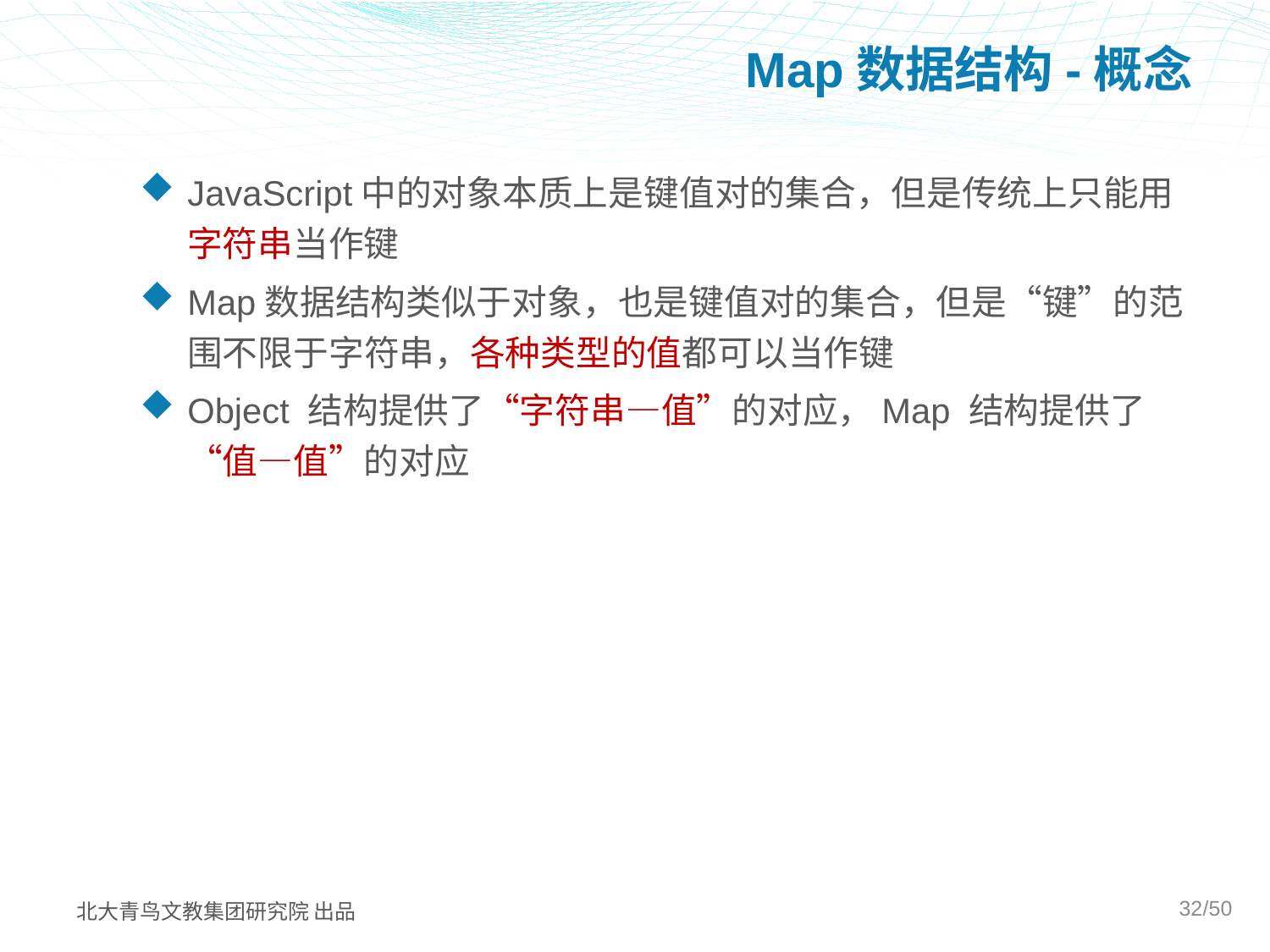

# Map数据结构-概念
JavaScript中的对象本质上是键值对的集合，但是传统上只能用字符串当作键
Map数据结构类似于对象，也是键值对的集合，但是“键”的范围不限于字符串，各种类型的值都可以当作键
Object 结构提供了“字符串—值”的对应，Map 结构提供了“值—值”的对应

32/50